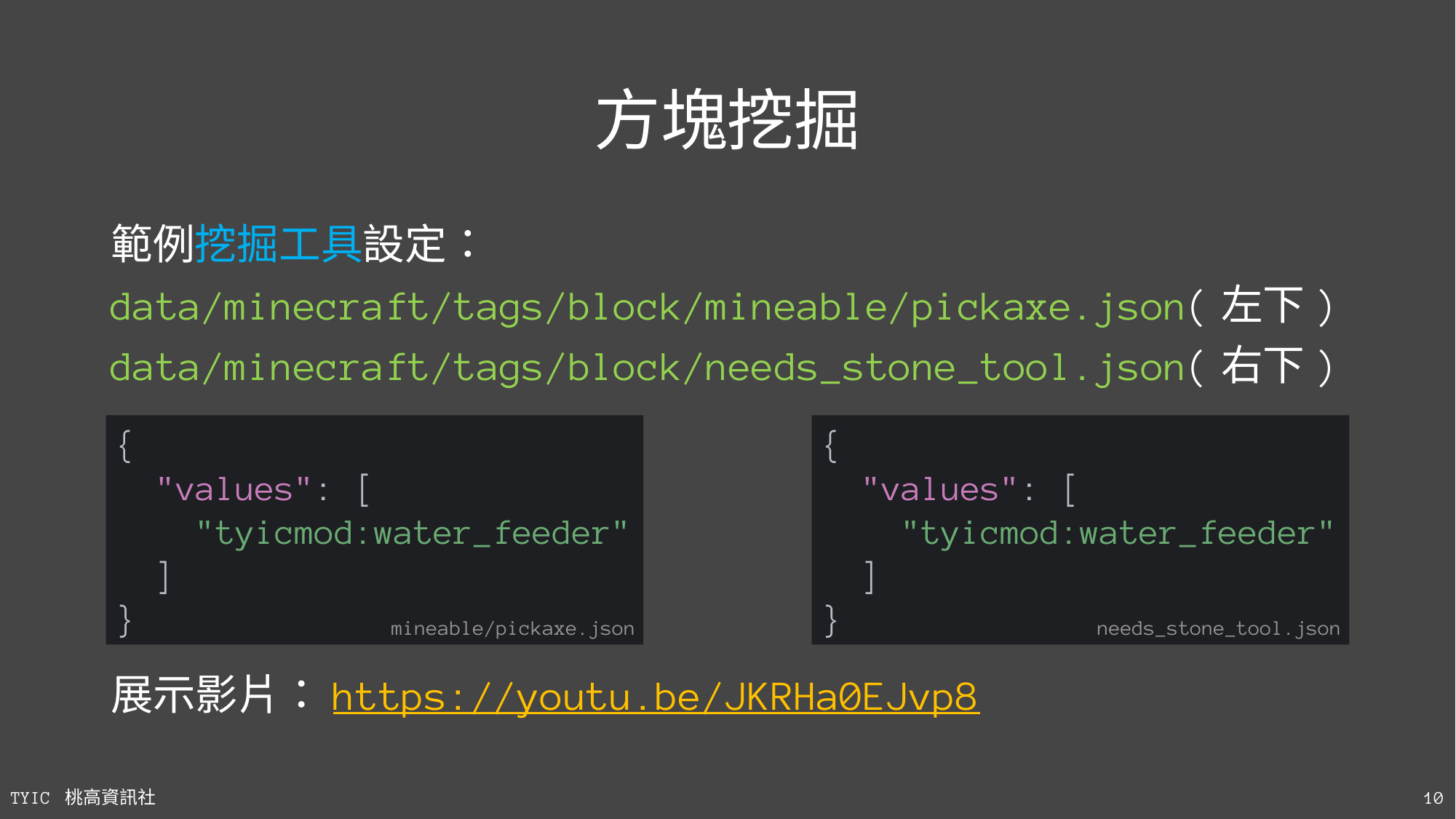

# 方塊挖掘
範例挖掘工具設定：
data/minecraft/tags/block/mineable/pickaxe.json(左下)
data/minecraft/tags/block/needs_stone_tool.json(右下)
{
  "values": [
    "tyicmod:water_feeder"
  ]
}
mineable/pickaxe.json
{
  "values": [
    "tyicmod:water_feeder"
  ]
}
needs_stone_tool.json
展示影片：https://youtu.be/JKRHa0EJvp8